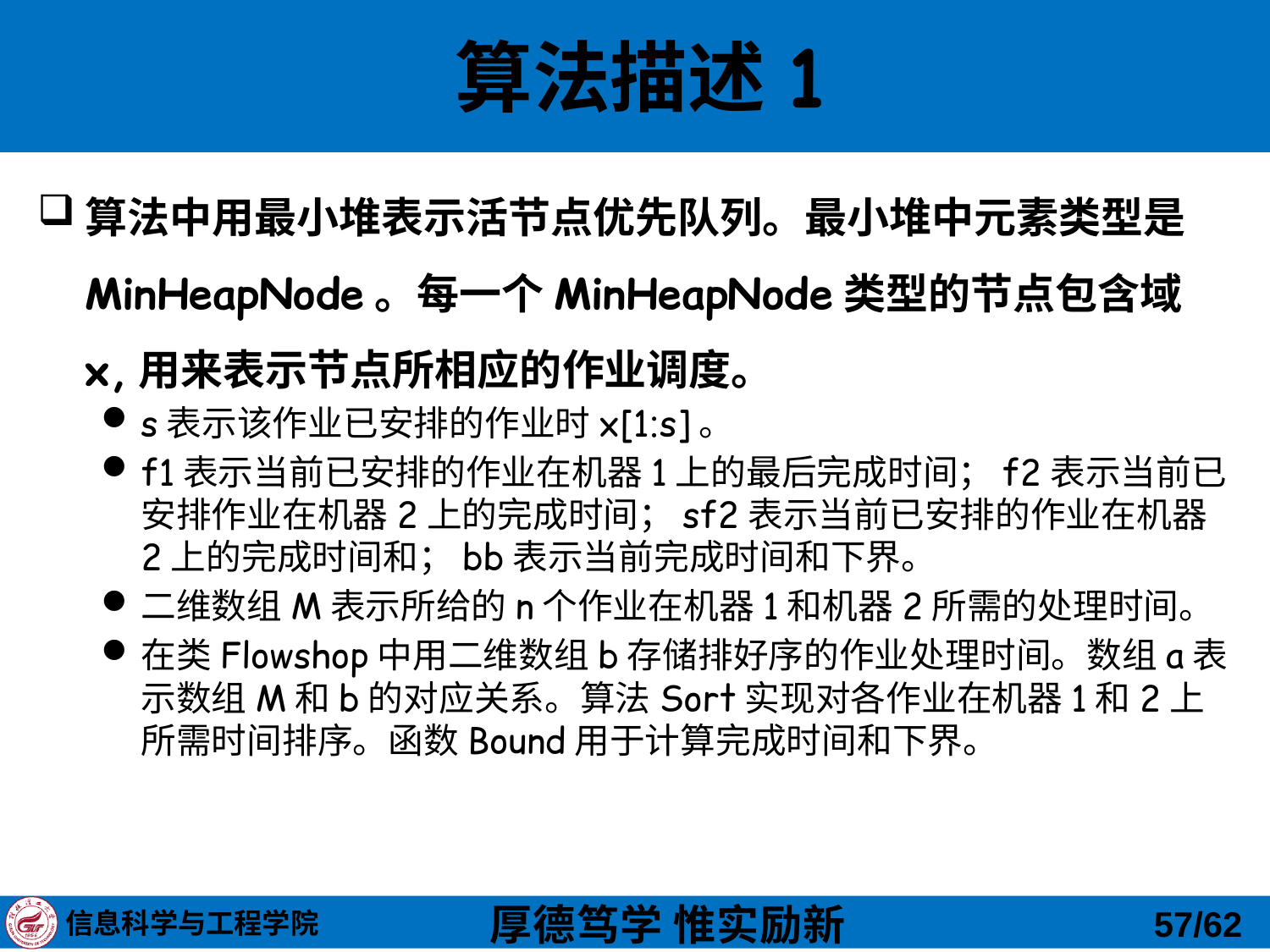

# 算法描述1
算法中用最小堆表示活节点优先队列。最小堆中元素类型是MinHeapNode。每一个MinHeapNode类型的节点包含域x,用来表示节点所相应的作业调度。
s表示该作业已安排的作业时x[1:s]。
f1表示当前已安排的作业在机器1上的最后完成时间；f2表示当前已安排作业在机器2上的完成时间；sf2表示当前已安排的作业在机器2上的完成时间和；bb表示当前完成时间和下界。
二维数组M表示所给的n个作业在机器1和机器2所需的处理时间。
在类Flowshop中用二维数组b存储排好序的作业处理时间。数组a表示数组M和b的对应关系。算法Sort实现对各作业在机器1和2上所需时间排序。函数Bound用于计算完成时间和下界。
57/62